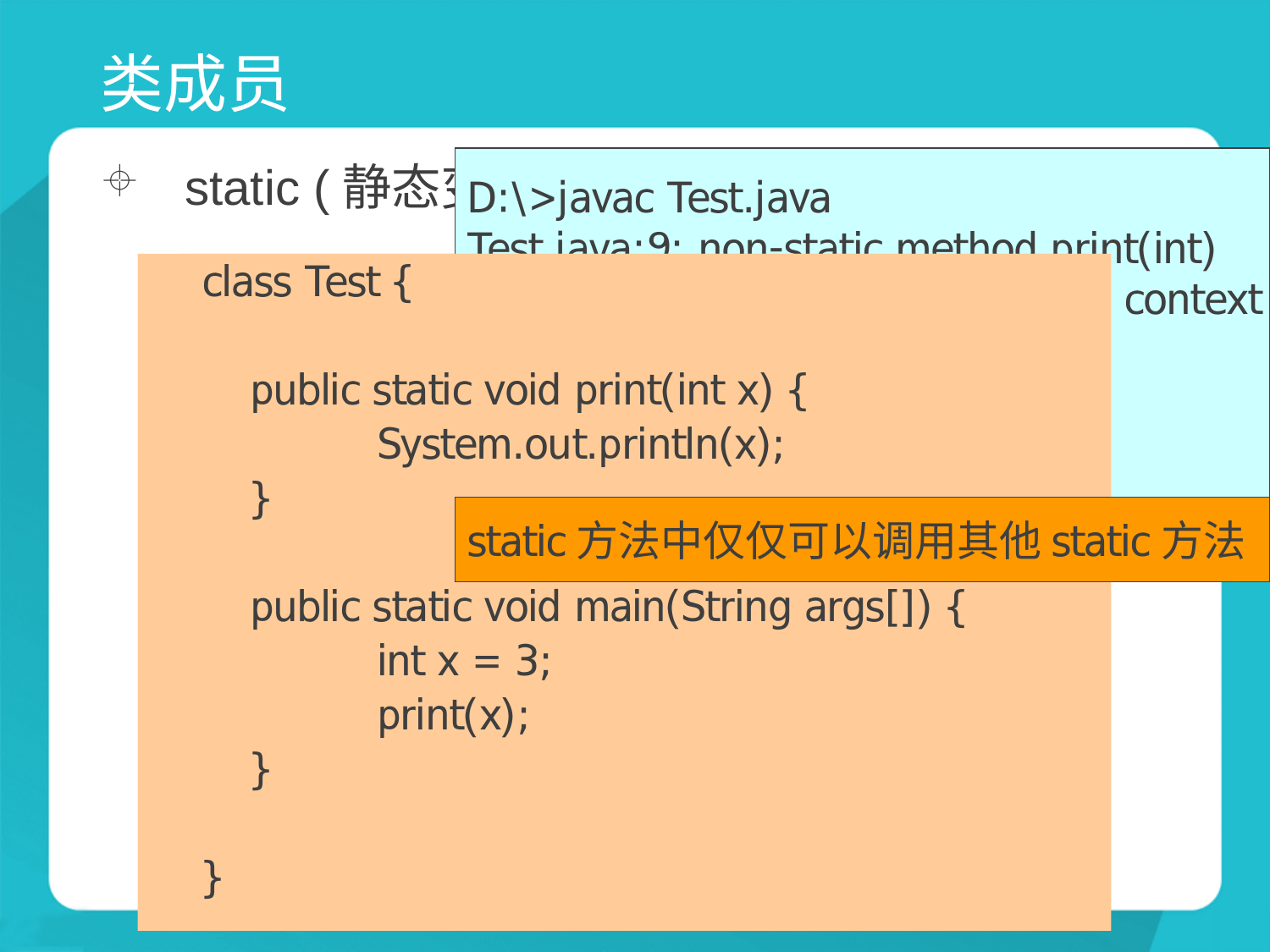

# 类成员
D:\>javac Test.java
Test.java:9: non-static method print(int)
cannot be referenced from a static context
                print(x);
                ^
1 error
static (静态变量/静态方法)
	class Test {

    	public void print(int x) {
    		System.out.println(x);
    	}

    	public static void main(String args[]) {
			int x = 3;
			print(x);
		}

	}
class Test {

    public void print(int x) {
    	System.out.println(x);
    }

    public static void main(String args[]) {
		int x = 3;
		Test t = new Test();
		t.print(x);
	}
}
class Test {

   	public static void print(int x) {
   		System.out.println(x);
   	}

   	public static void main(String args[]) {
		int x = 3;
		print(x);
	}

}
static方法中仅仅可以调用其他static方法
38